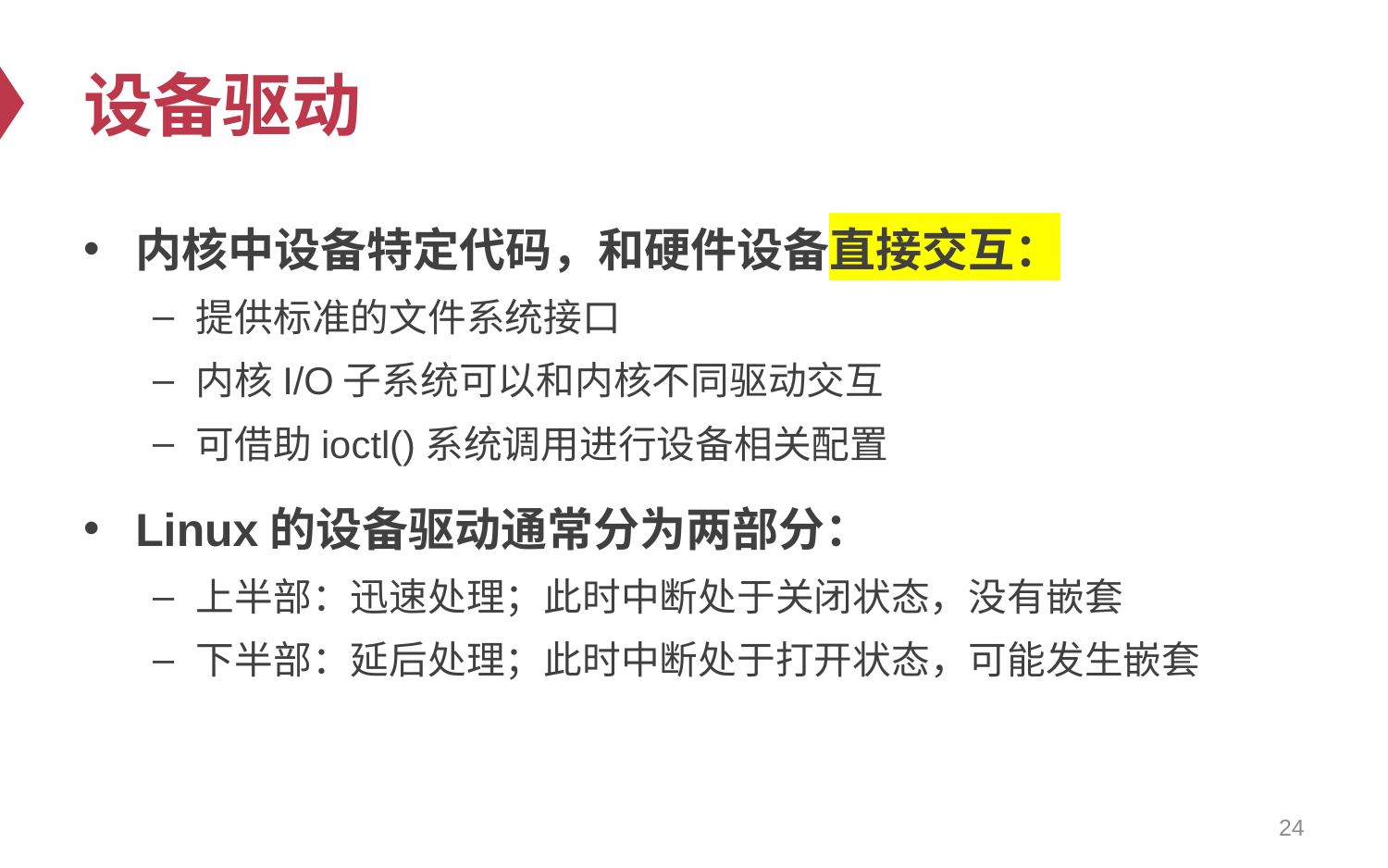

# 设备驱动
内核中设备特定代码，和硬件设备直接交互：
提供标准的文件系统接口
内核I/O子系统可以和内核不同驱动交互
可借助ioctl()系统调用进行设备相关配置
Linux的设备驱动通常分为两部分：
上半部：迅速处理；此时中断处于关闭状态，没有嵌套
下半部：延后处理；此时中断处于打开状态，可能发生嵌套
24